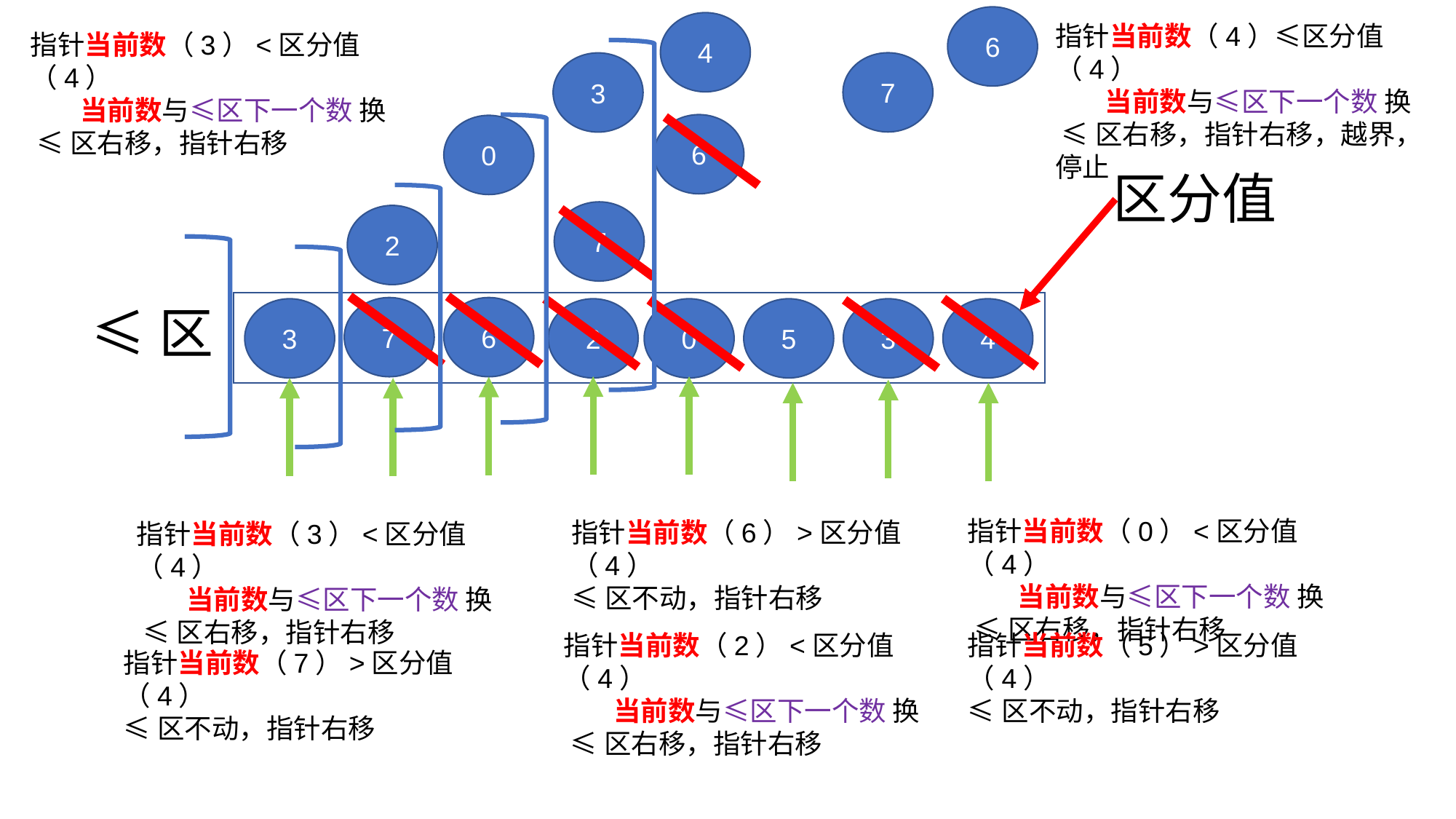

6
4
指针当前数（4）≤区分值（4）
       当前数与≤区下一个数 换
 ≤区右移，指针右移，越界，
停止
指针当前数（3）<区分值（4）
       当前数与≤区下一个数 换
 ≤区右移，指针右移

7
3

6
0
区分值

7
2

≤区
7
6
3
2
4
5
3
0
指针当前数（0）<区分值（4）
       当前数与≤区下一个数 换
 ≤区右移，指针右移

指针当前数（6）>区分值（4）
≤区不动，指针右移
指针当前数（3）<区分值（4）
       当前数与≤区下一个数 换
 ≤区右移，指针右移
指针当前数（2）<区分值（4）
       当前数与≤区下一个数 换
 ≤区右移，指针右移

指针当前数（5）>区分值（4）
≤区不动，指针右移

指针当前数（7）>区分值（4）
≤区不动，指针右移